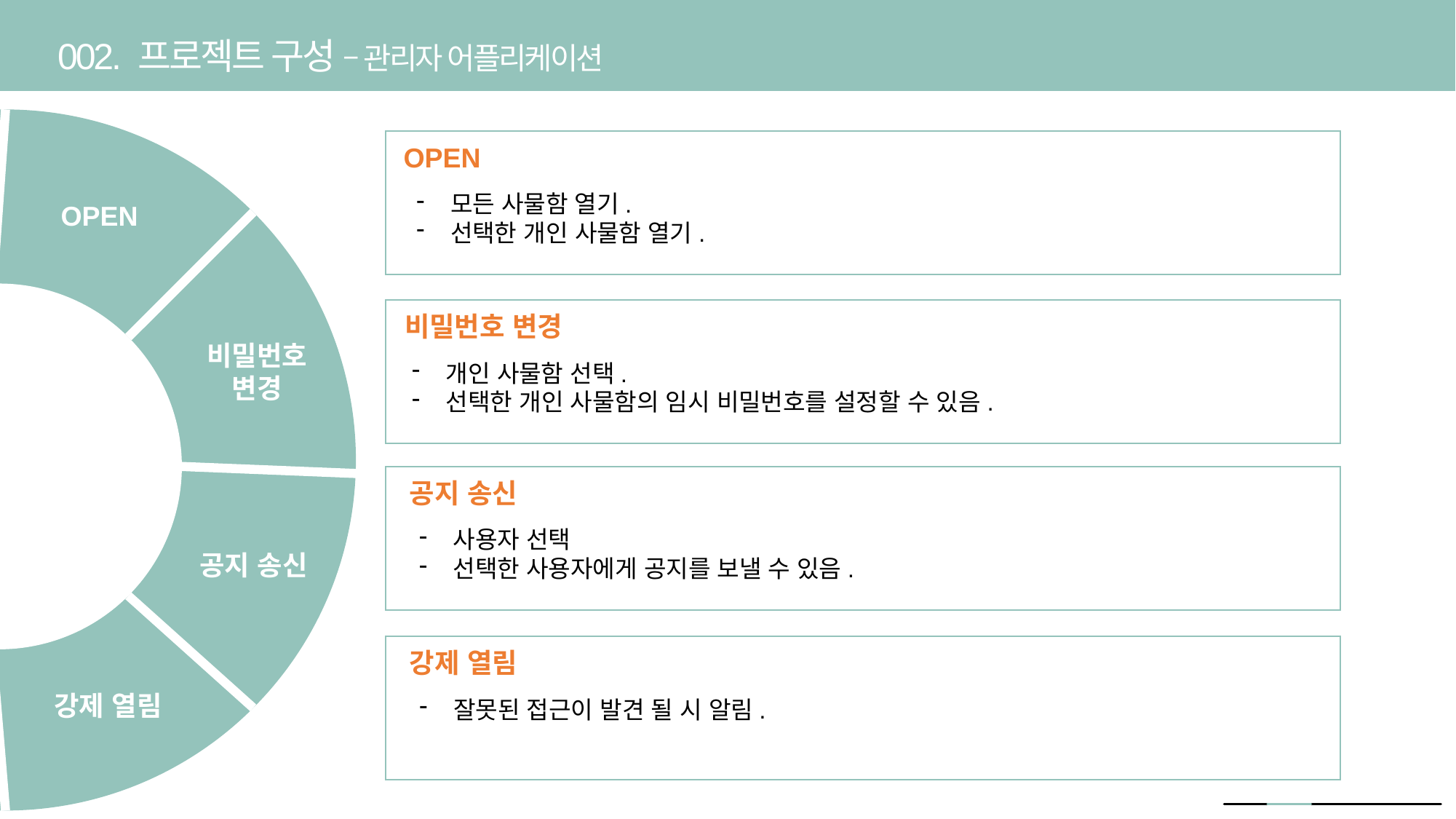

002. 프로젝트 구성 – 관리자 어플리케이션

OPEN
모든 사물함 열기.
선택한 개인 사물함 열기.
OPEN

비밀번호 변경
비밀번호
변경
개인 사물함 선택.
선택한 개인 사물함의 임시 비밀번호를 설정할 수 있음.

공지 송신
사용자 선택
선택한 사용자에게 공지를 보낼 수 있음.
공지 송신

강제 열림
강제 열림
잘못된 접근이 발견 될 시 알림.